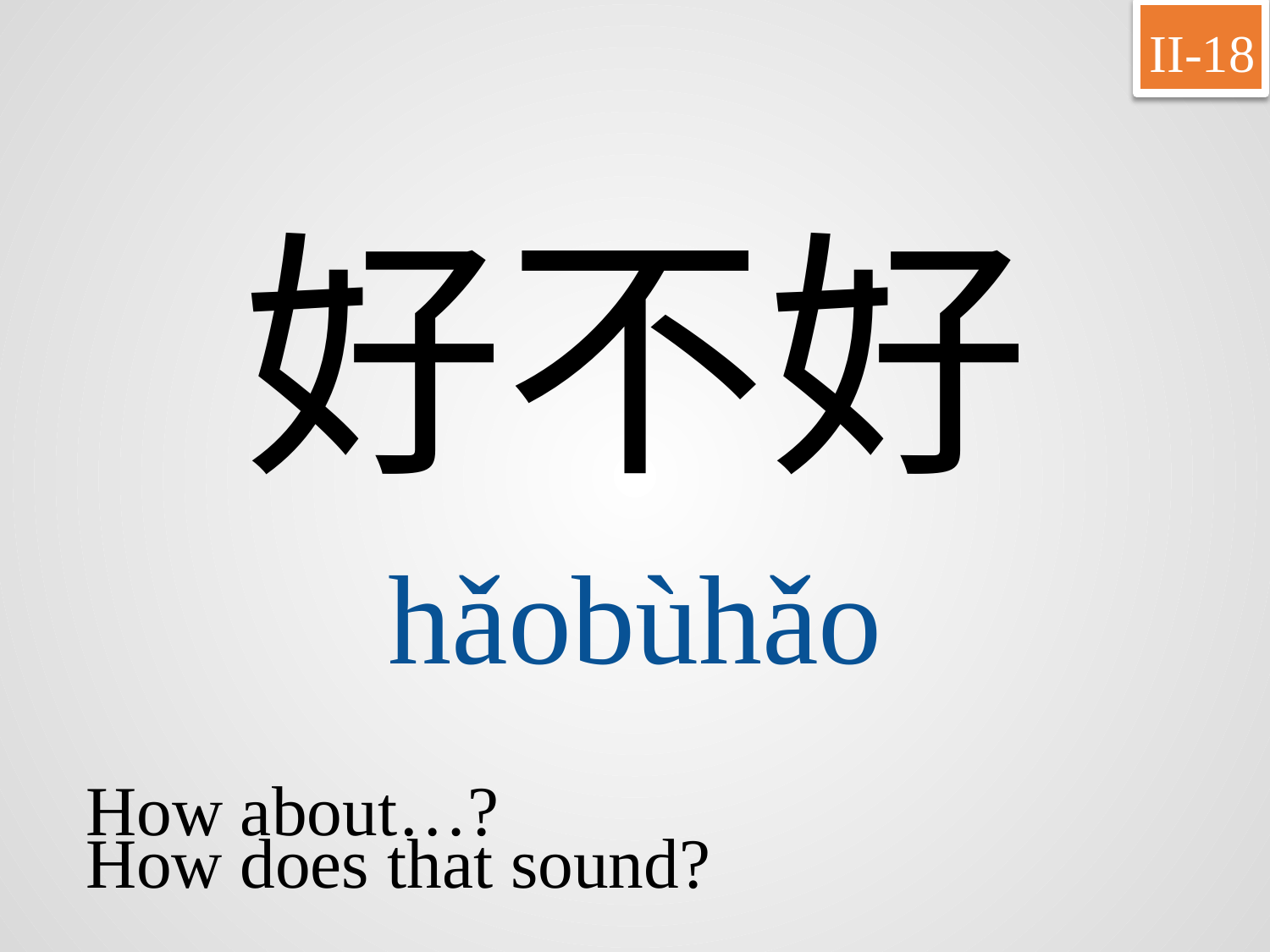

II-18

好不好
hǎobùhǎo
How about…?
How does that sound?